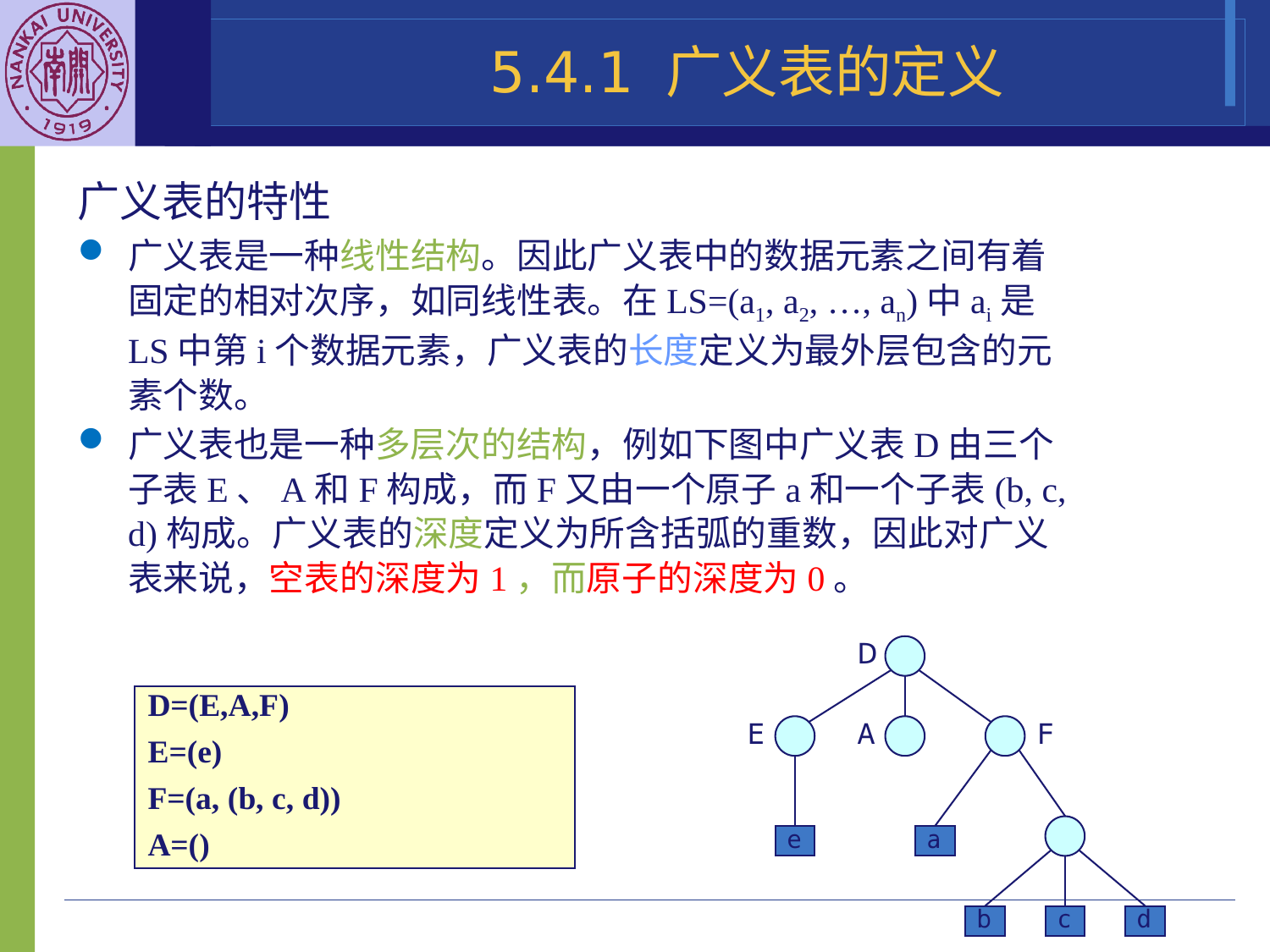

5.4.1 广义表的定义
广义表的特性
广义表是一种线性结构。因此广义表中的数据元素之间有着固定的相对次序，如同线性表。在LS=(a1, a2, …, an)中ai是LS中第i个数据元素，广义表的长度定义为最外层包含的元素个数。
广义表也是一种多层次的结构，例如下图中广义表D由三个子表E、A和F构成，而F又由一个原子a和一个子表(b, c, d)构成。广义表的深度定义为所含括弧的重数，因此对广义表来说，空表的深度为1，而原子的深度为0。
D

E
A
F

e
a

b
c
d
D=(E,A,F)
E=(e)
F=(a, (b, c, d))
A=()
86